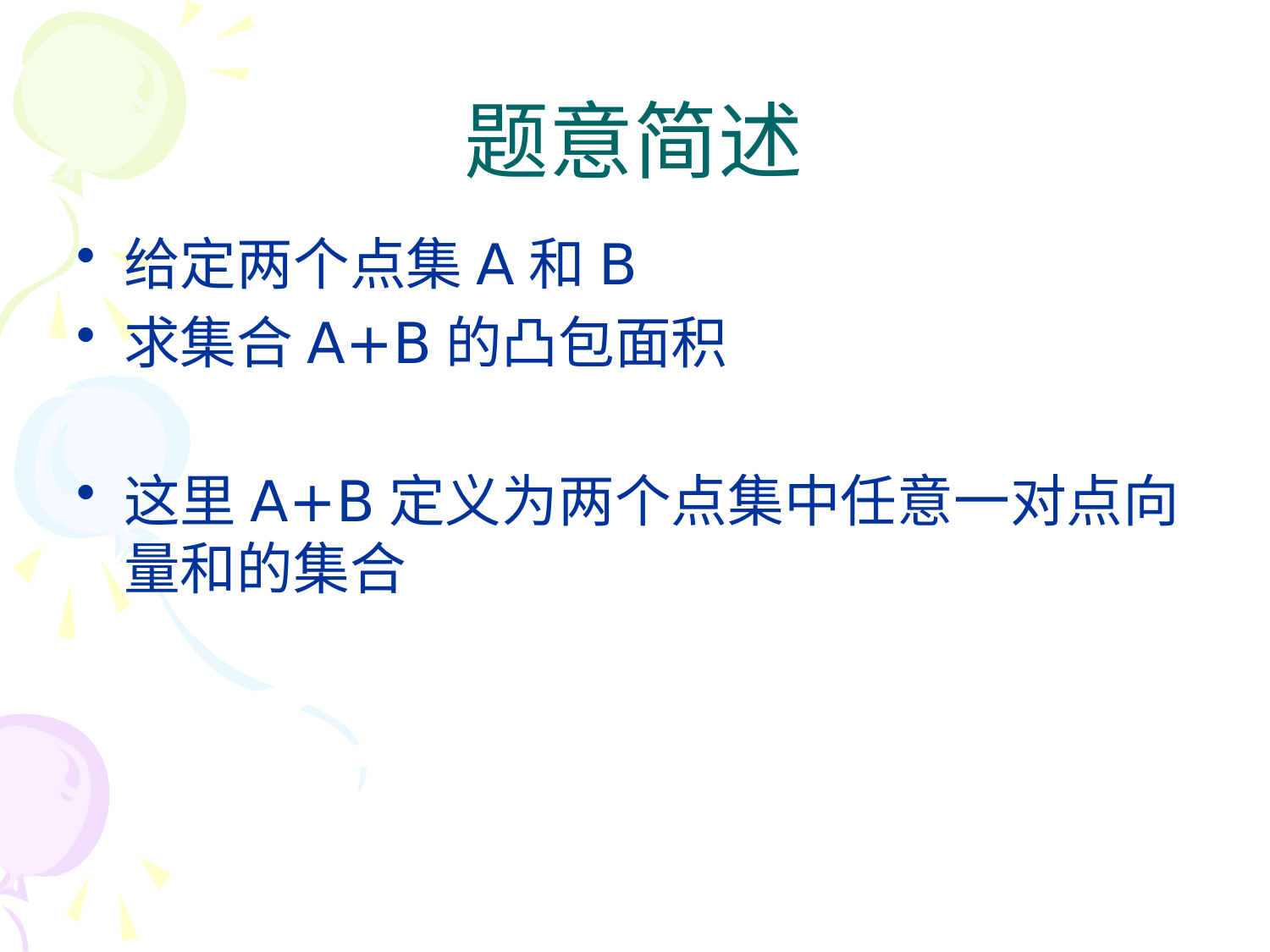

# 题意简述
给定两个点集A和B
求集合A+B的凸包面积

这里A+B定义为两个点集中任意一对点向量和的集合